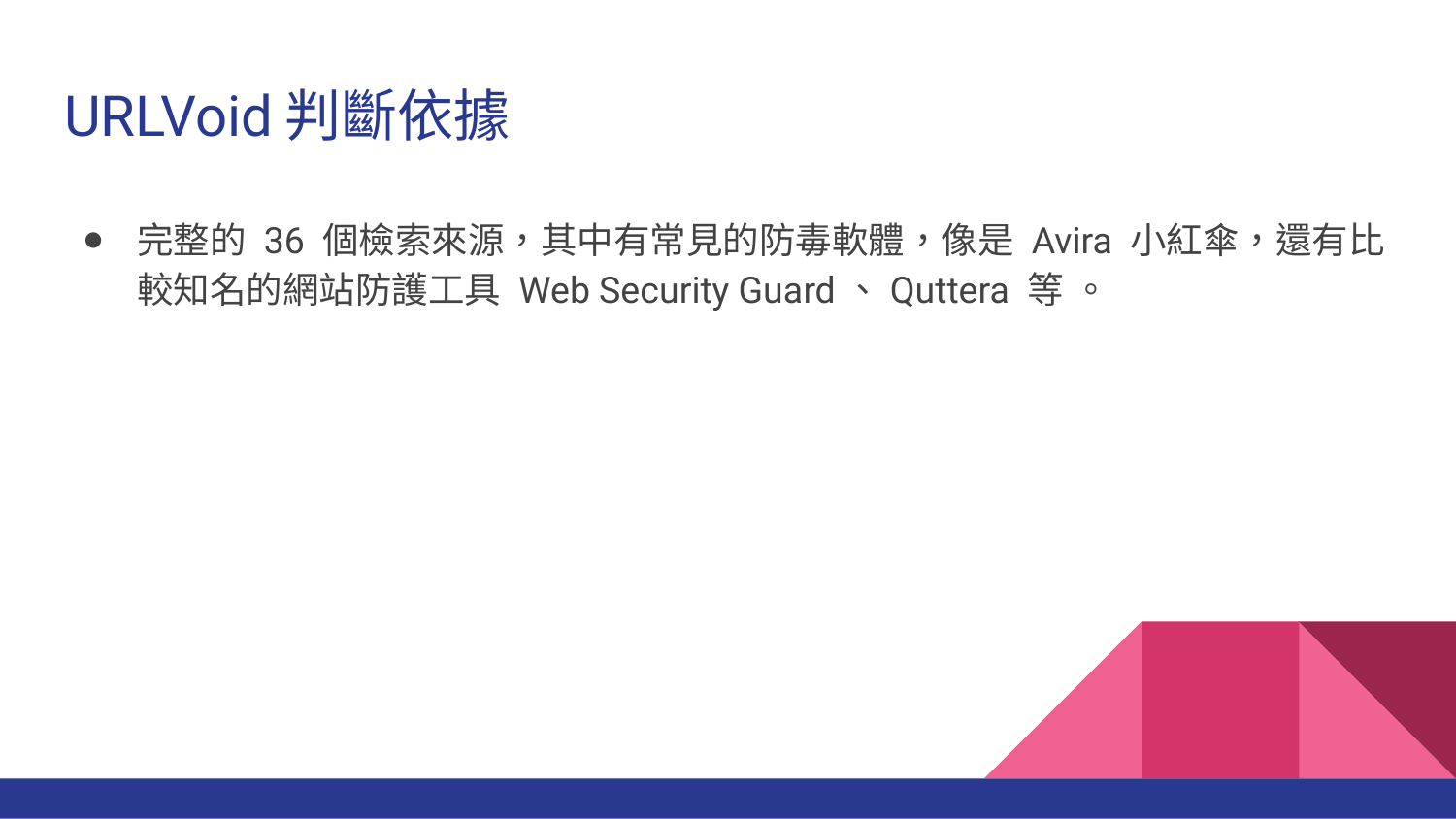

# URLVoid判斷依據
完整的 36 個檢索來源，其中有常見的防毒軟體，像是 Avira 小紅傘，還有比較知名的網站防護工具 Web Security Guard、Quttera 等 。